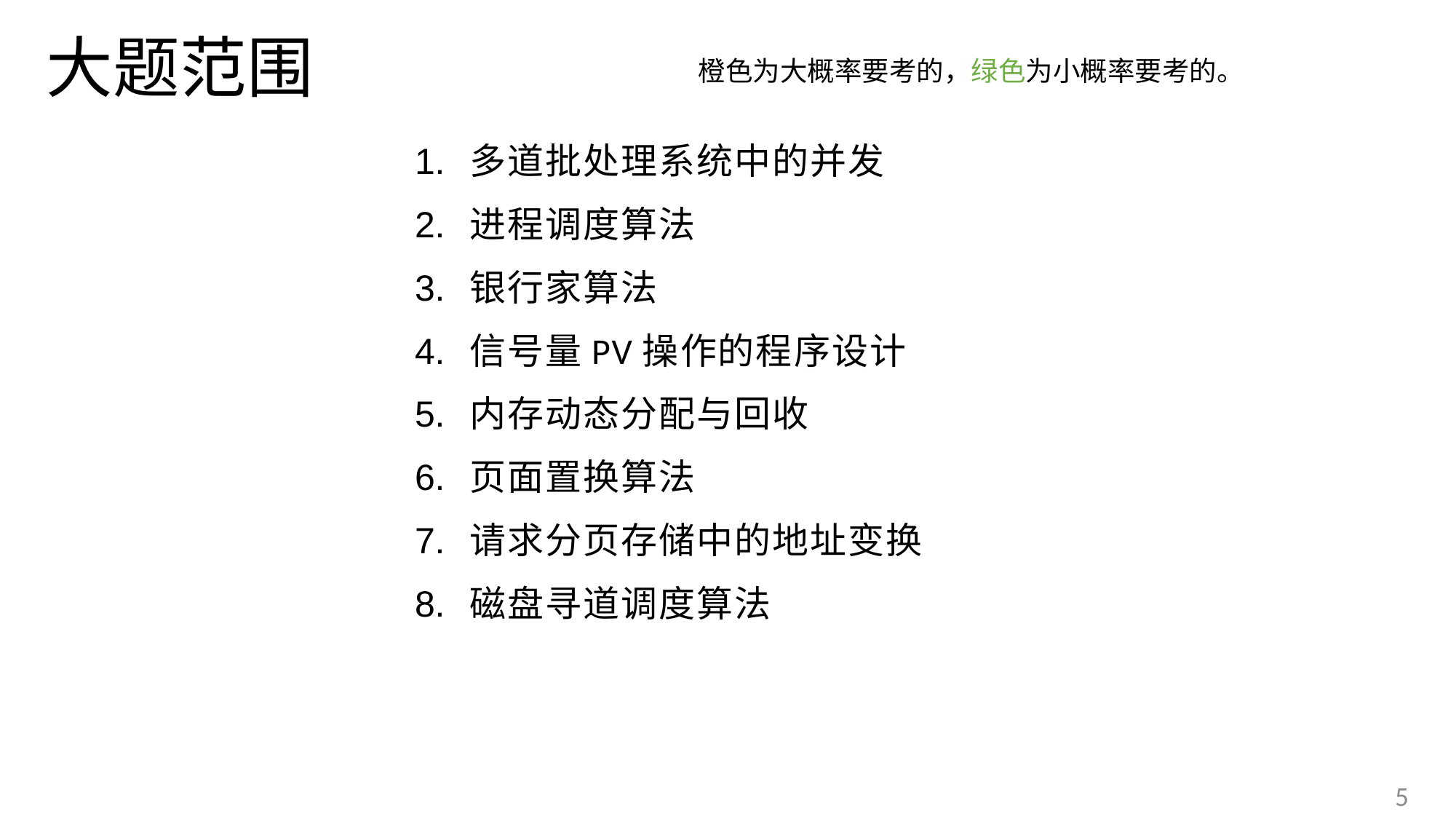

# 大题范围
橙色为大概率要考的，绿色为小概率要考的。
多道批处理系统中的并发
进程调度算法
银行家算法
信号量PV操作的程序设计
内存动态分配与回收
页面置换算法
请求分页存储中的地址变换
磁盘寻道调度算法
5